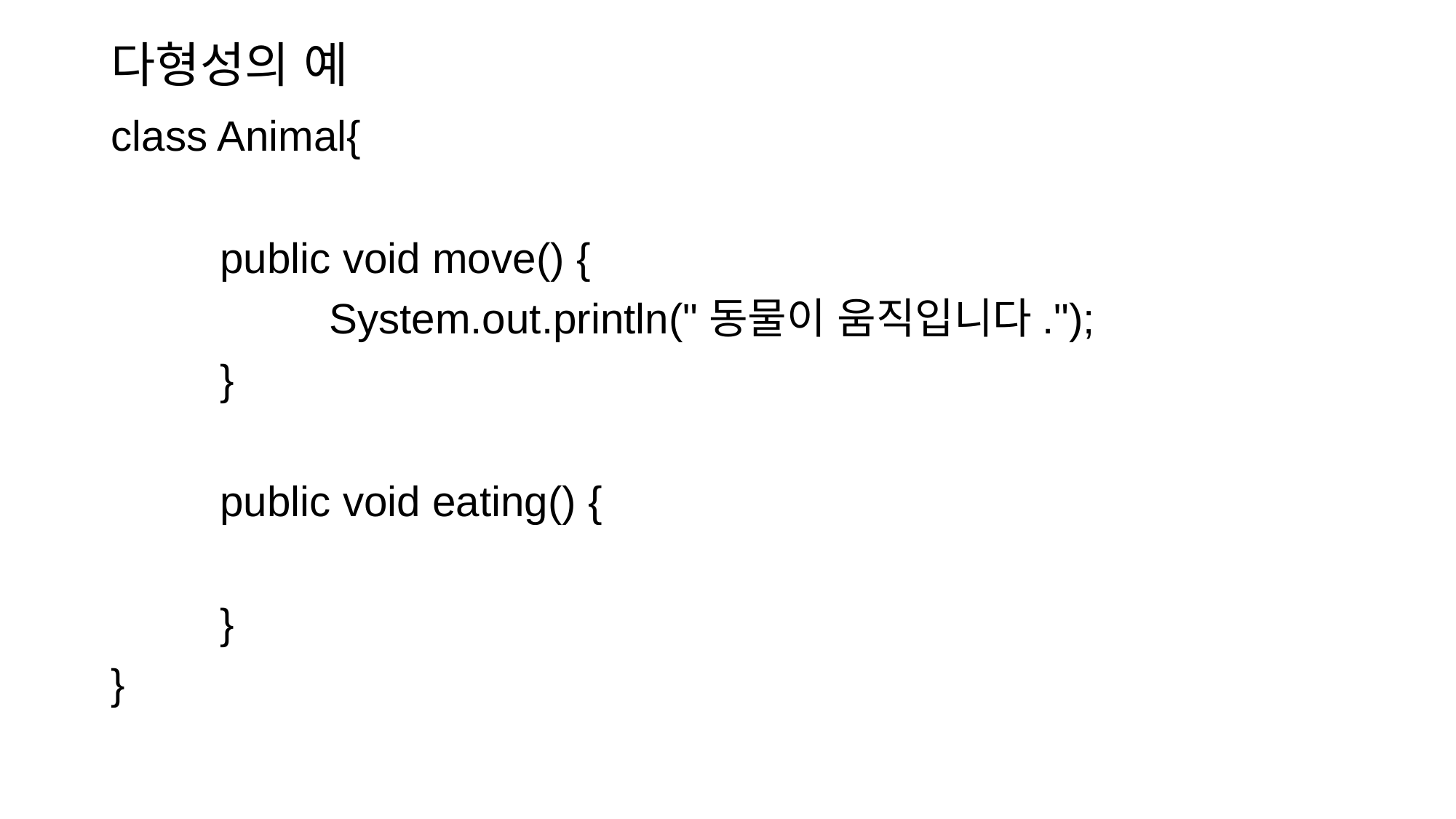

# 다형성의 예
class Animal{

	public void move() {
		System.out.println("동물이 움직입니다.");
	}

	public void eating() {

	}
}